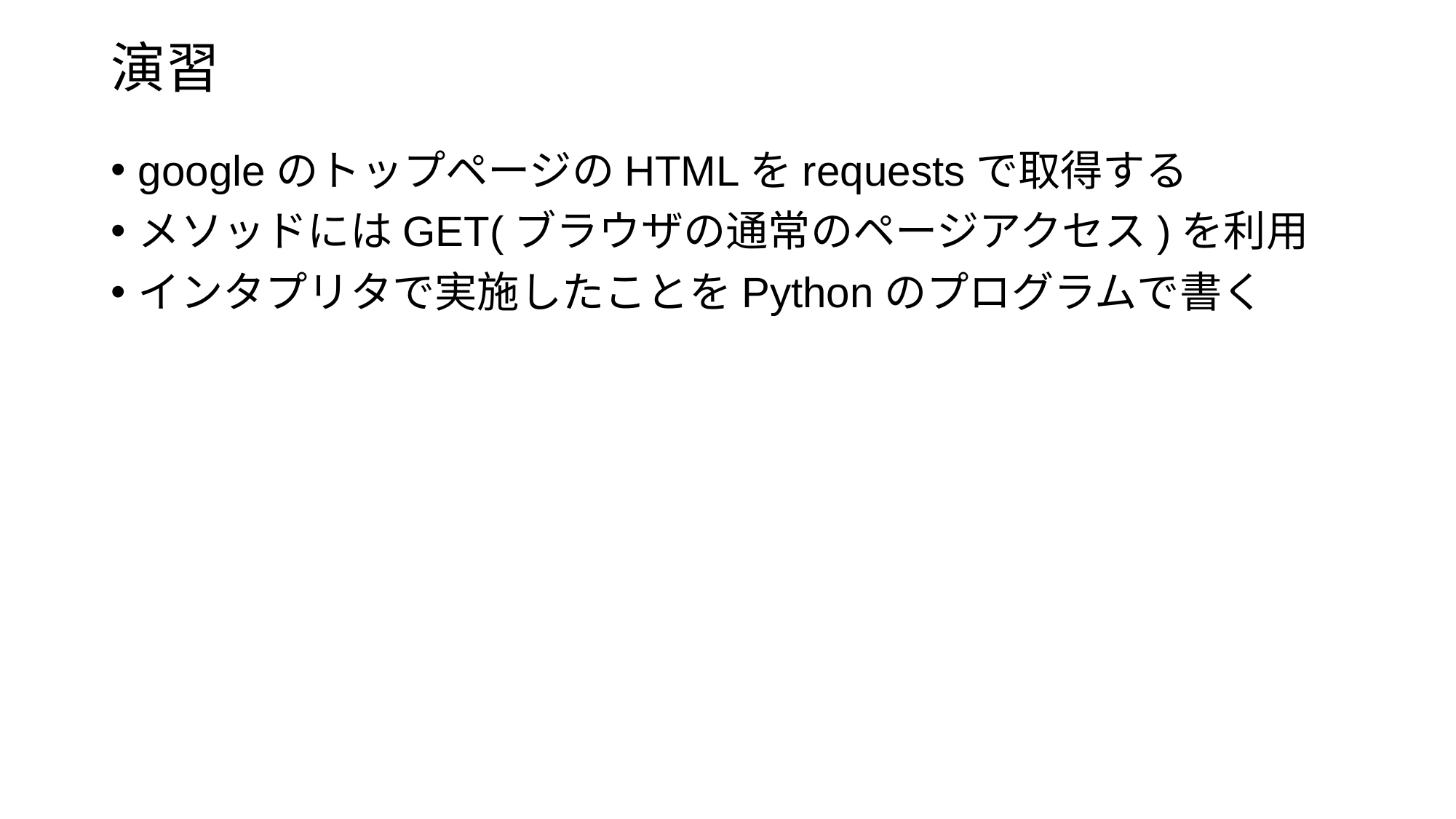

# 演習
googleのトップページのHTMLをrequestsで取得する
メソッドにはGET(ブラウザの通常のページアクセス)を利用
インタプリタで実施したことをPythonのプログラムで書く